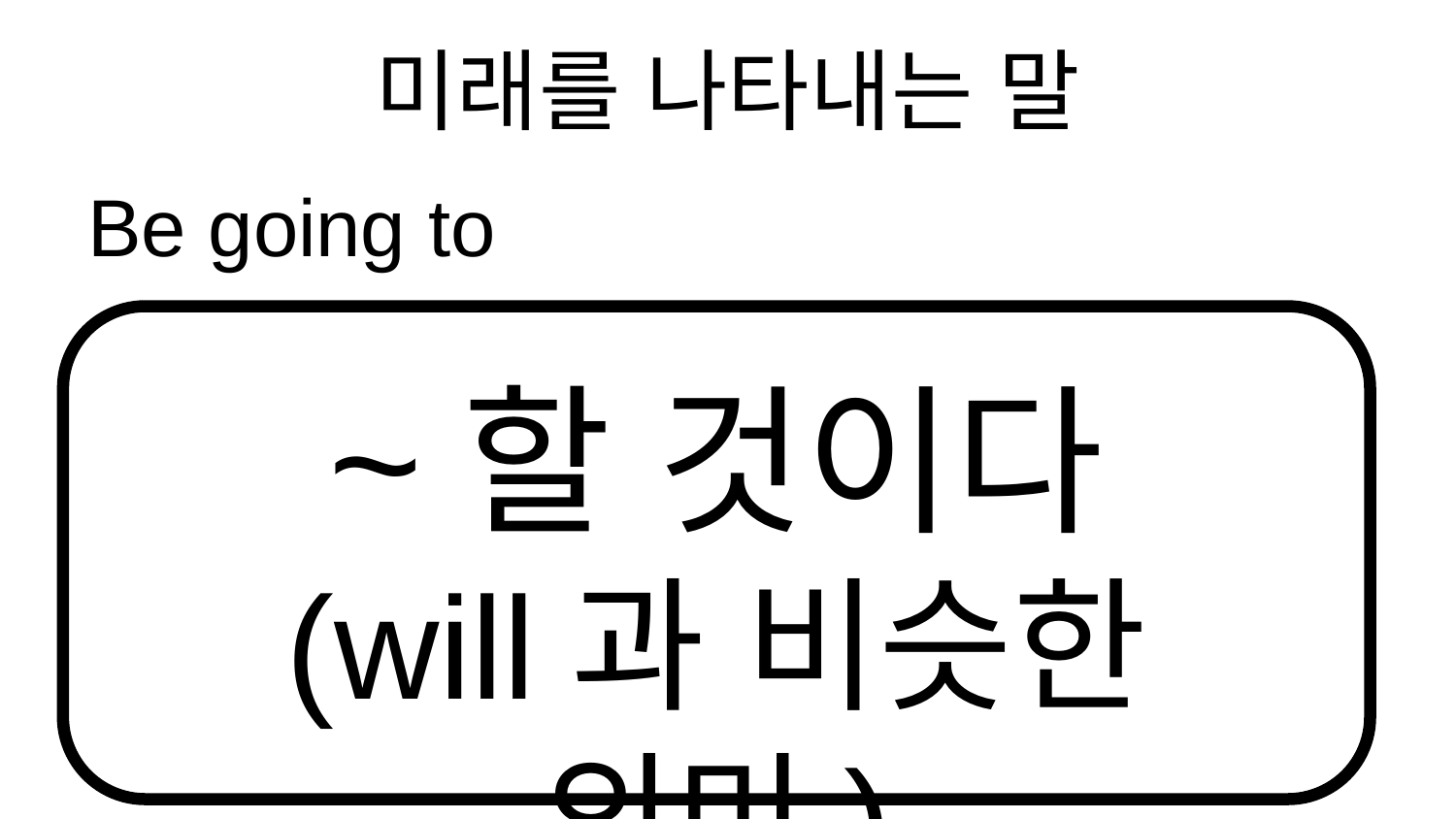

# 미래를 나타내는 말
Be going to

~할 것이다
(will과 비슷한 의미)